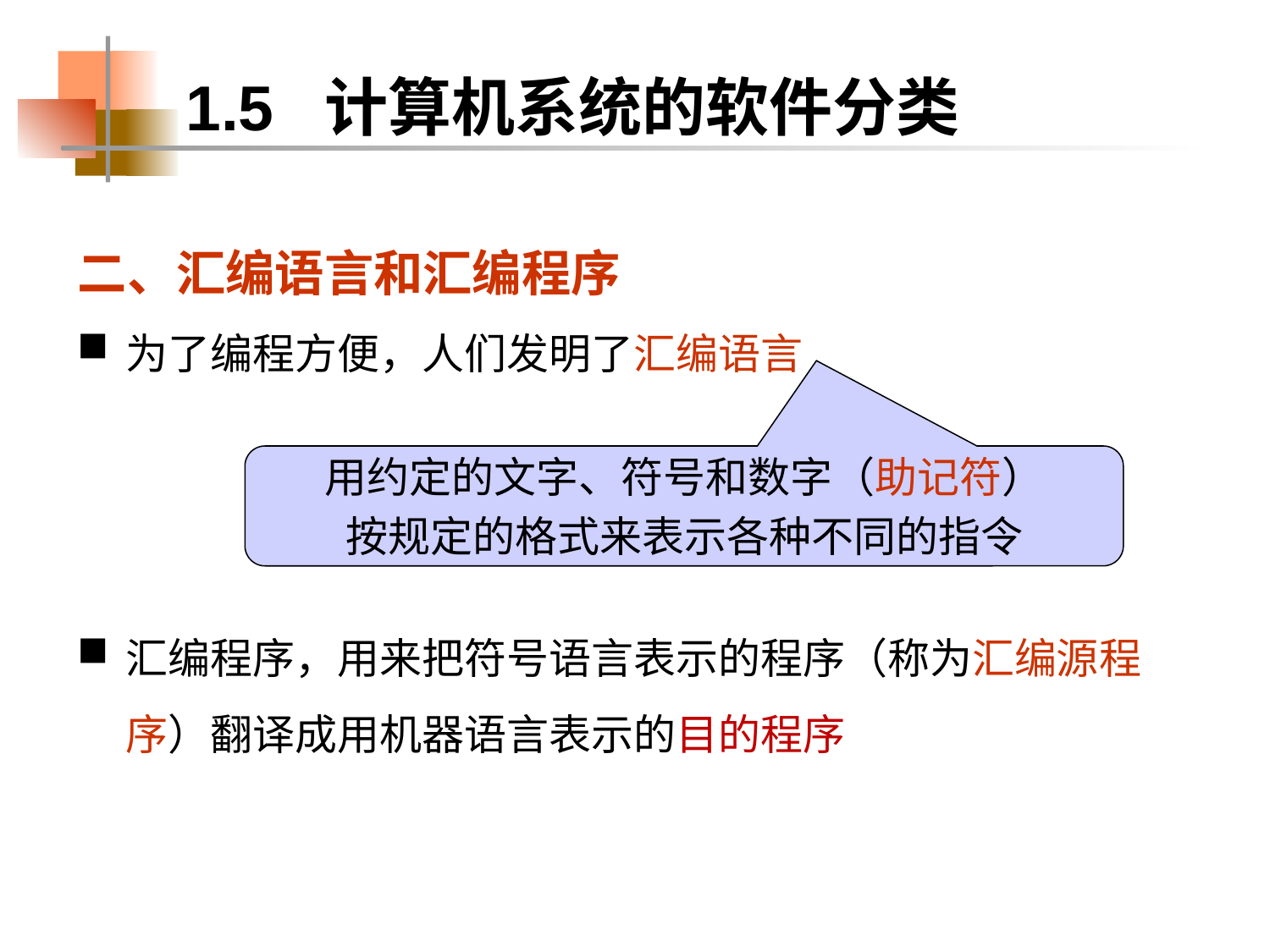

1.5  计算机系统的软件分类
二、汇编语言和汇编程序
为了编程方便，人们发明了汇编语言

汇编程序，用来把符号语言表示的程序（称为汇编源程序）翻译成用机器语言表示的目的程序
用约定的文字、符号和数字（助记符）
按规定的格式来表示各种不同的指令